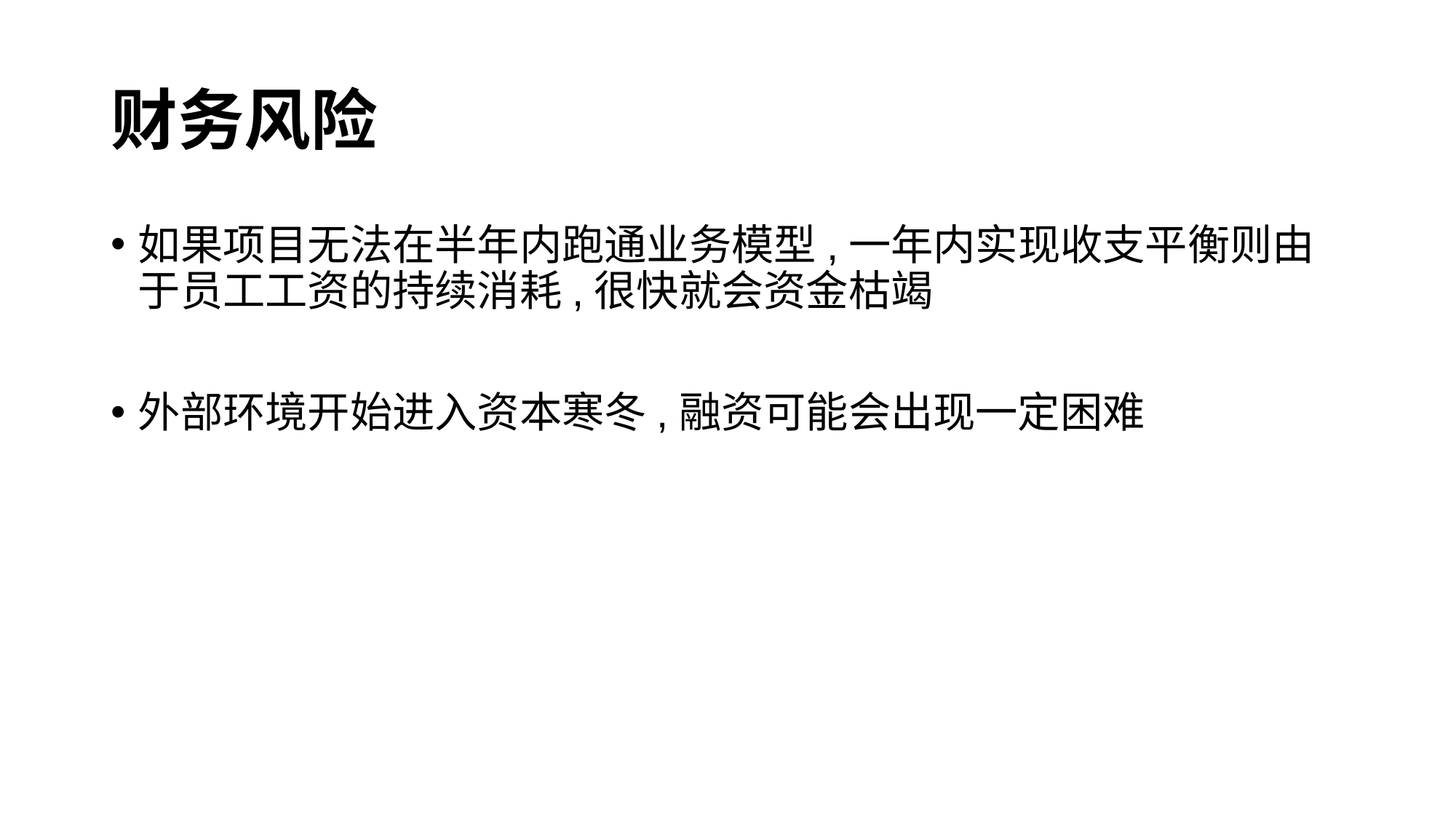

# 财务风险
如果项目无法在半年内跑通业务模型,一年内实现收支平衡则由于员工工资的持续消耗,很快就会资金枯竭

外部环境开始进入资本寒冬,融资可能会出现一定困难